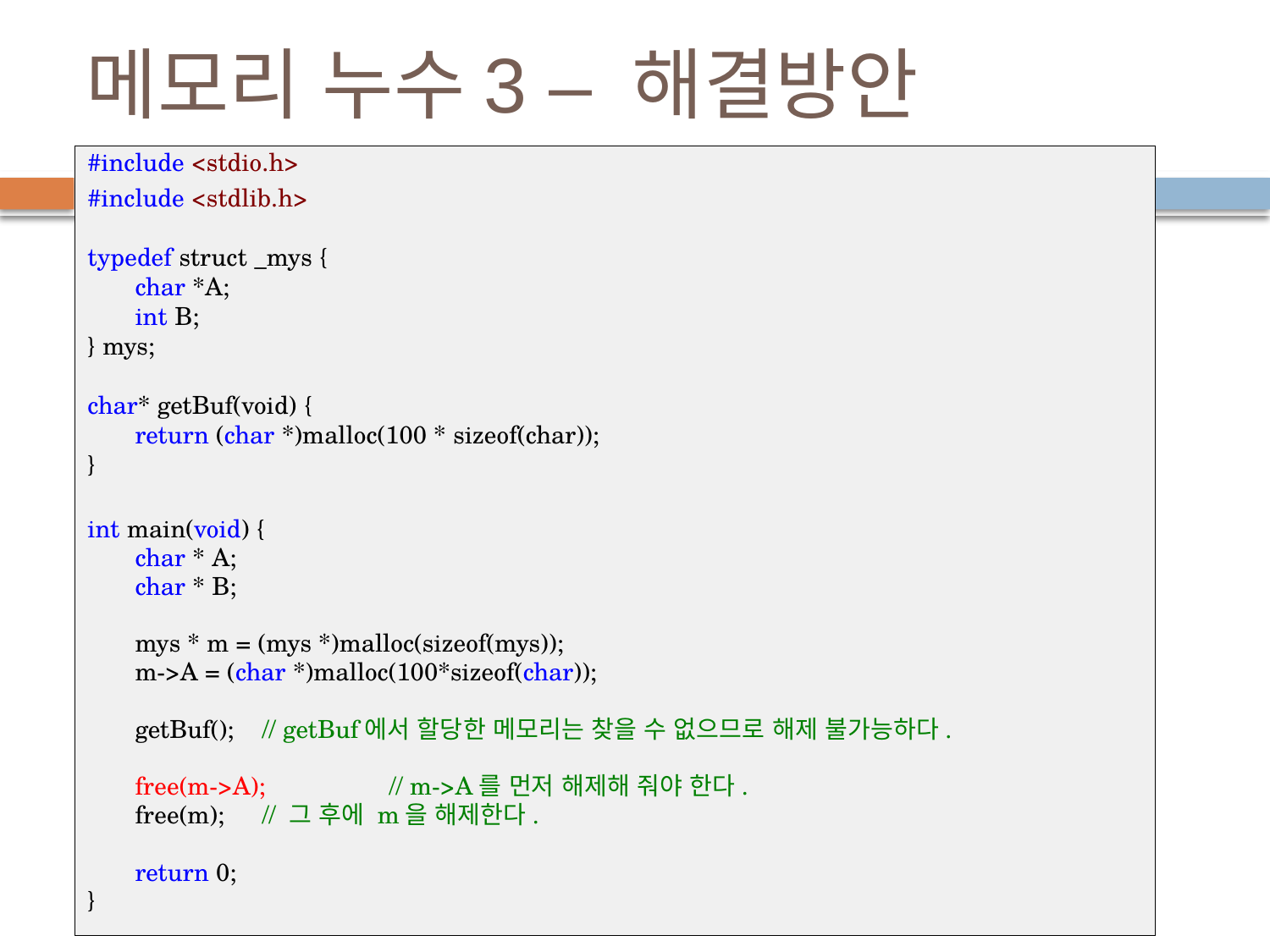

# 메모리 누수3 – 해결방안
#include <stdio.h>
#include <stdlib.h>

typedef struct _mys {
	char *A;
	int B;
} mys;

char* getBuf(void) {
	return (char *)malloc(100 * sizeof(char));
}

int main(void) {
	char * A;
	char * B;

	mys * m = (mys *)malloc(sizeof(mys));
	m->A = (char *)malloc(100*sizeof(char));

	getBuf();	// getBuf에서 할당한 메모리는 찾을 수 없으므로 해제 불가능하다.

	free(m->A);	// m->A를 먼저 해제해 줘야 한다.
	free(m);	// 그 후에 m을 해제한다.

	return 0;
}